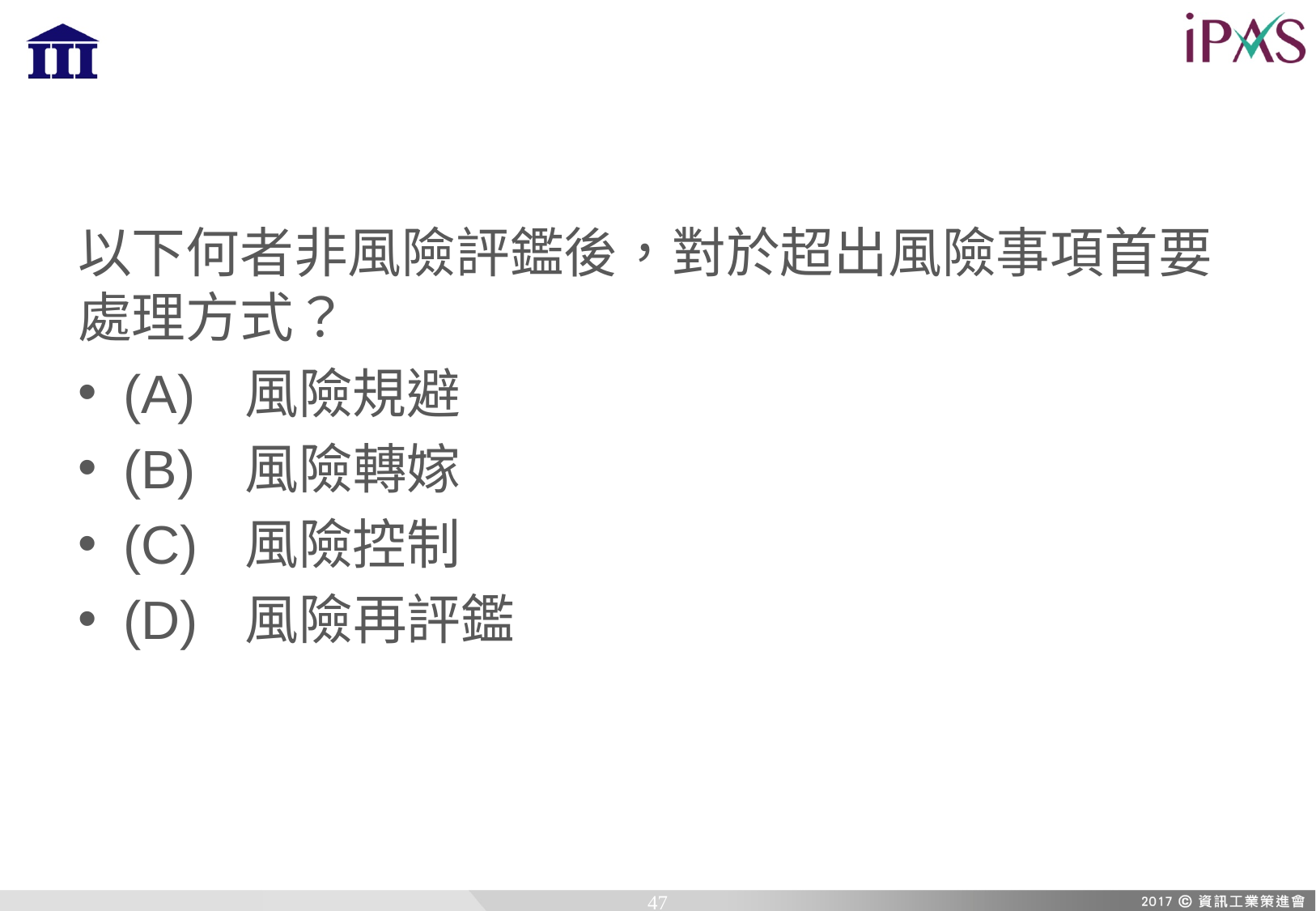

以下何者非風險評鑑後，對於超出風險事項首要處理方式？
(A)	風險規避
(B)	風險轉嫁
(C)	風險控制
(D)	風險再評鑑
47